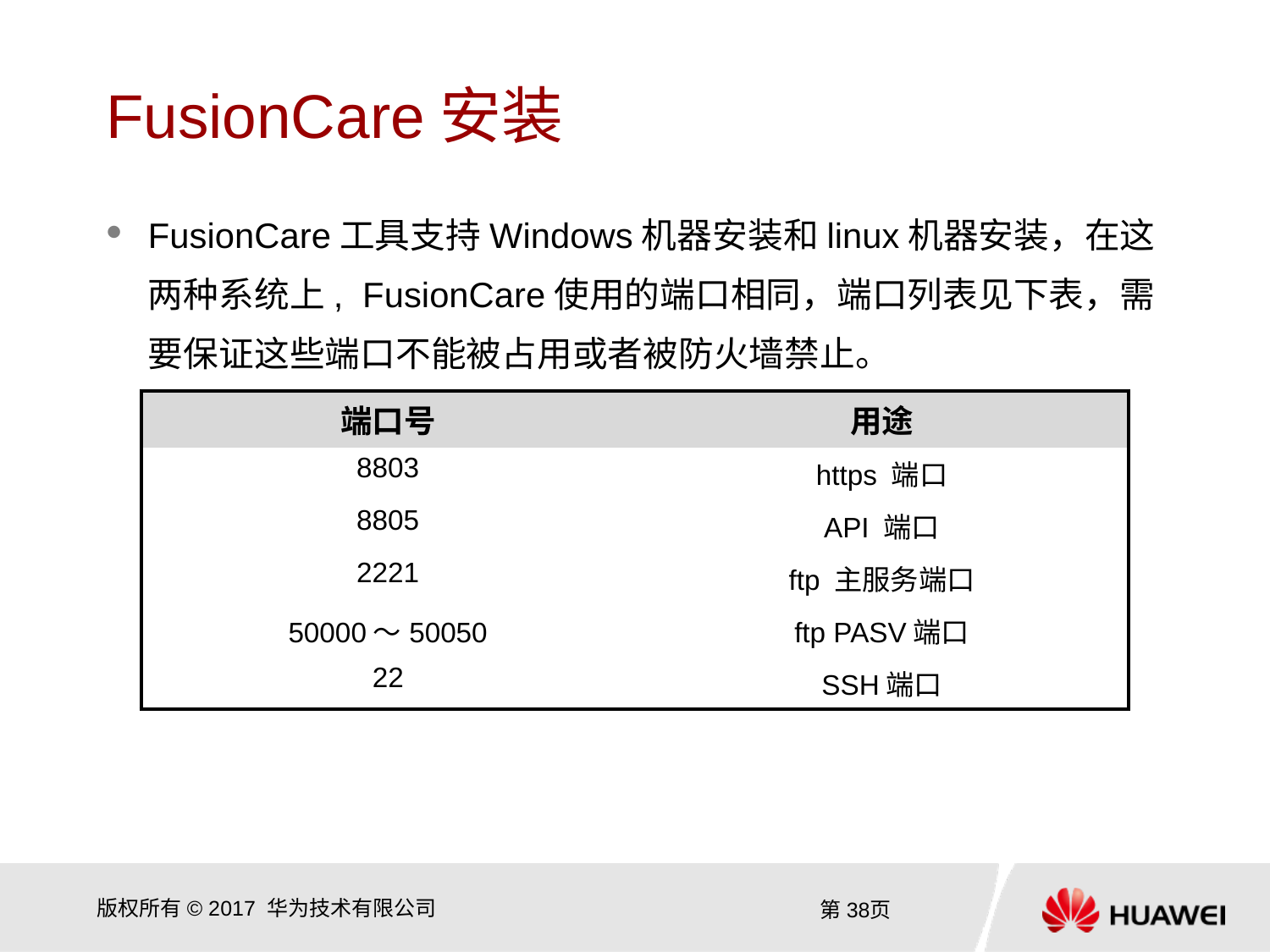

# FusionCare安装
FusionCare工具支持Windows机器安装和linux机器安装，在这两种系统上,  FusionCare使用的端口相同，端口列表见下表，需要保证这些端口不能被占用或者被防火墙禁止。
| 端口号 | 用途 |
| --- | --- |
| 8803 | https 端口 |
| 8805 | API 端口 |
| 2221 | ftp 主服务端口 |
| 50000～50050 | ftp PASV端口 |
| 22 | SSH端口 |